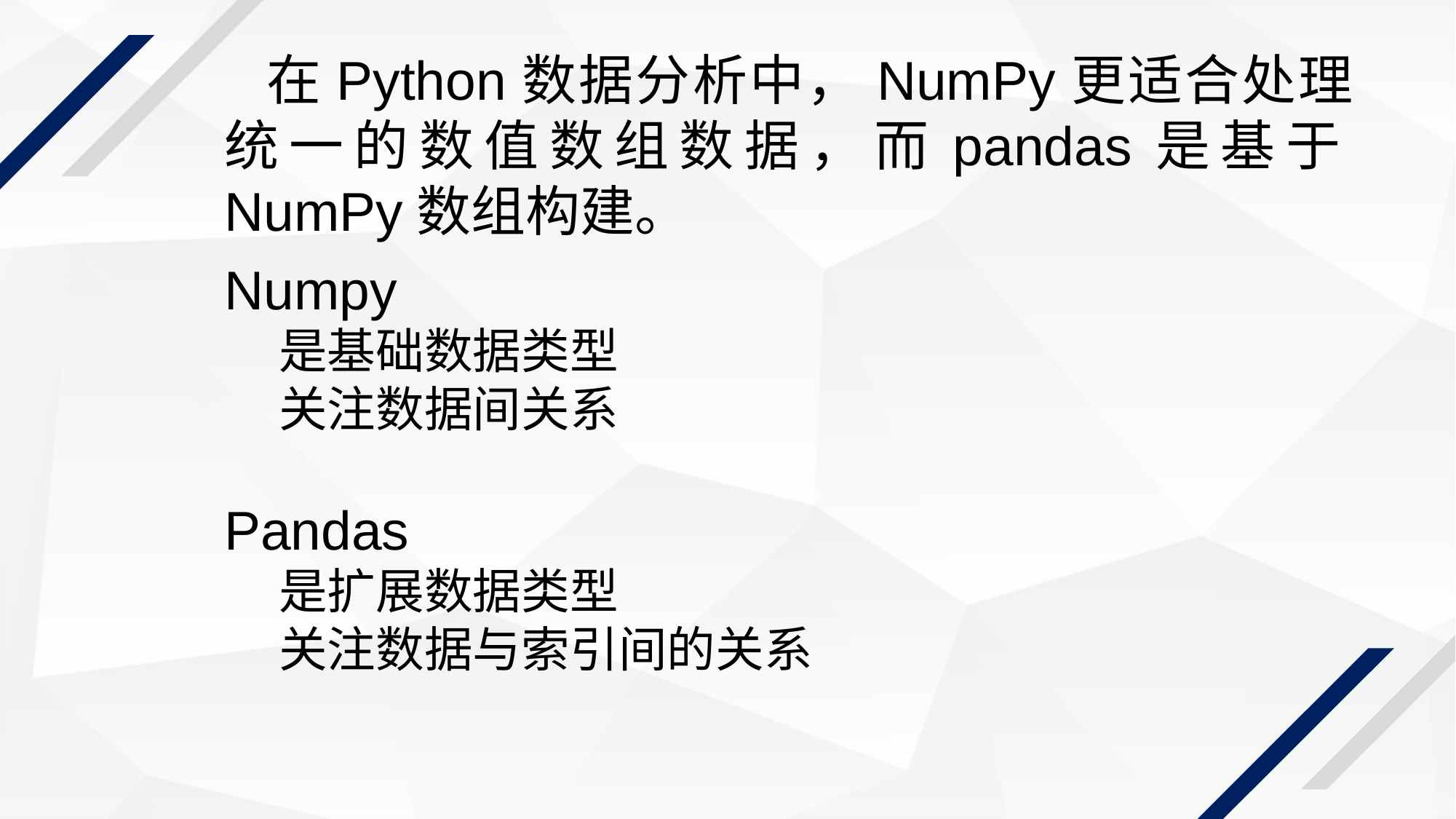

在Python数据分析中，NumPy更适合处理统一的数值数组数据，而pandas是基于NumPy数组构建。
Numpy
是基础数据类型
关注数据间关系

Pandas
是扩展数据类型
关注数据与索引间的关系